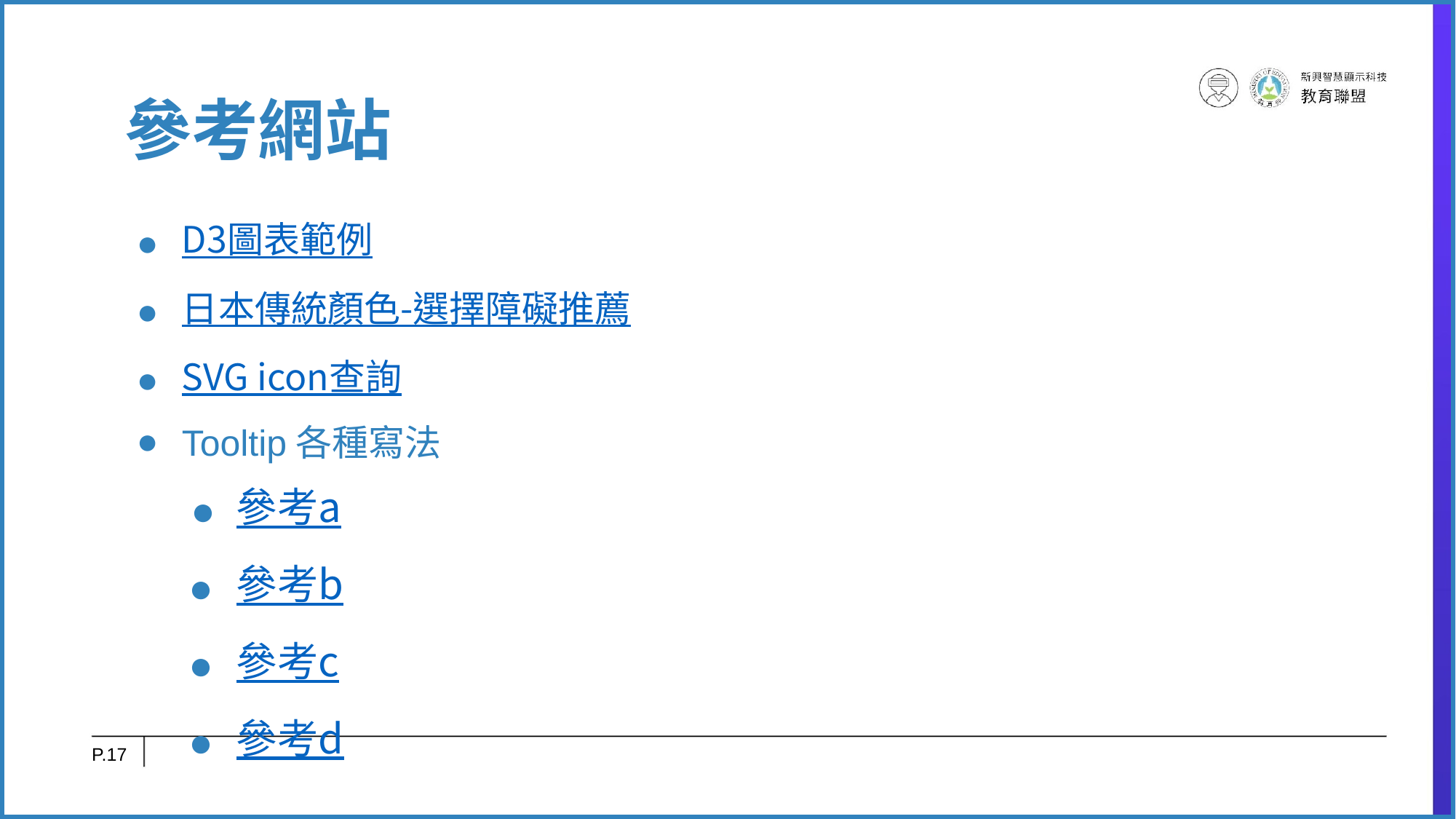

# 參考網站
D3圖表範例
日本傳統顏色-選擇障礙推薦
SVG icon查詢
Tooltip各種寫法
參考a
參考b
參考c
參考d
P.17